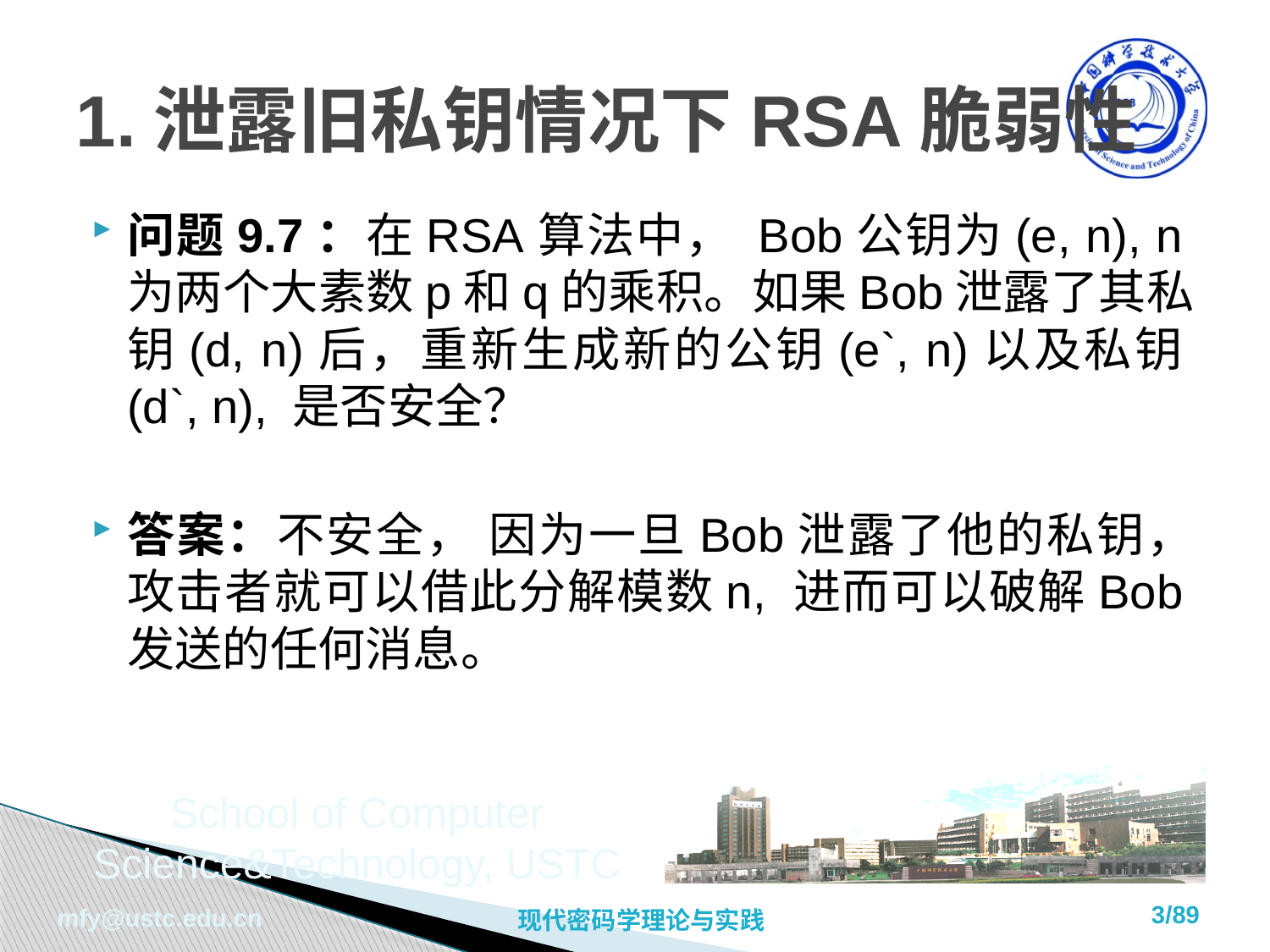

# 1.泄露旧私钥情况下RSA脆弱性
问题9.7：在RSA算法中， Bob公钥为(e, n), n为两个大素数p和q的乘积。如果Bob泄露了其私钥(d, n)后，重新生成新的公钥(e`, n)以及私钥(d`, n), 是否安全？

答案：不安全， 因为一旦Bob泄露了他的私钥，攻击者就可以借此分解模数n, 进而可以破解Bob发送的任何消息。